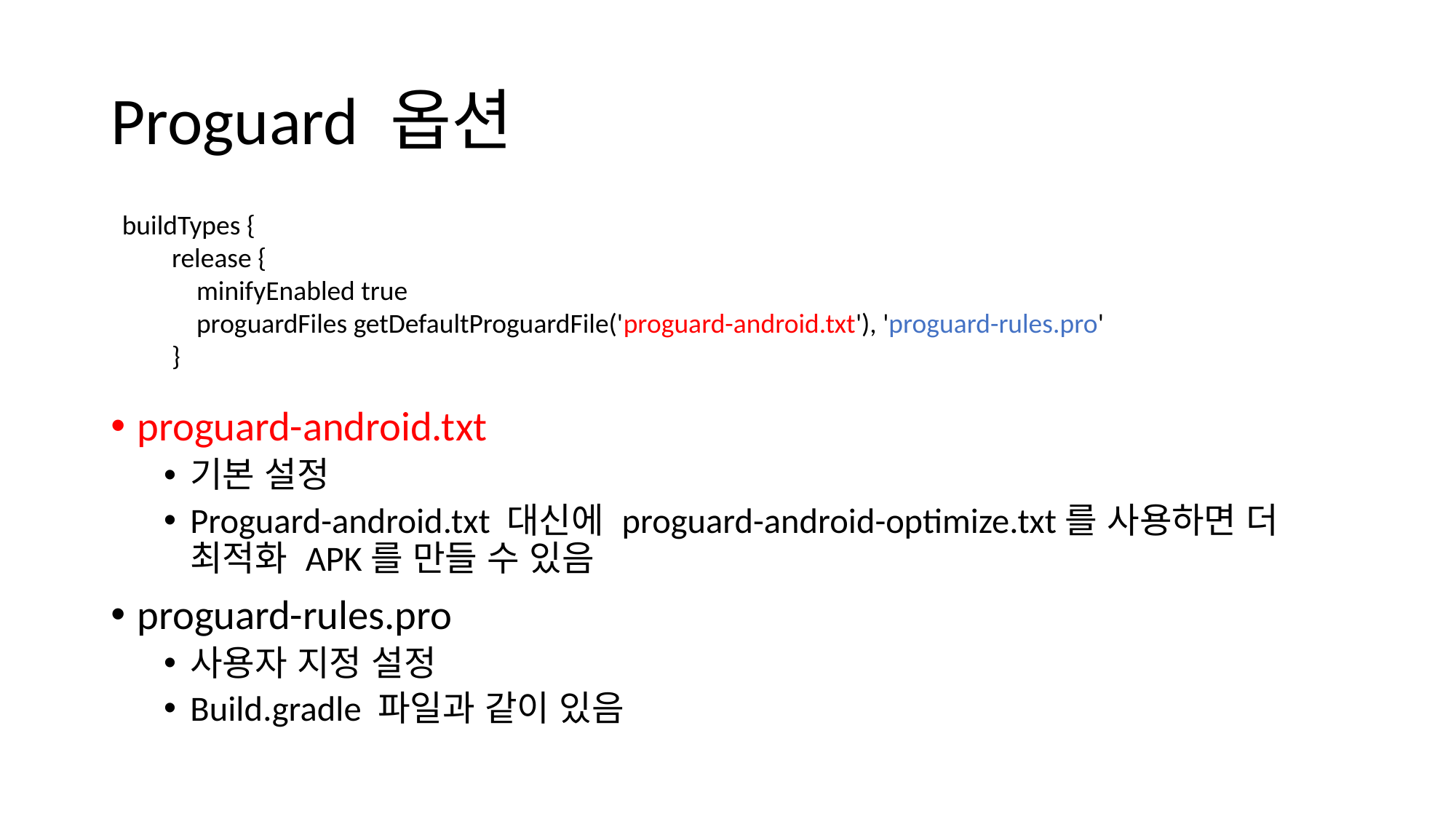

# Proguard 옵션
buildTypes {
        release {
            minifyEnabled true
            proguardFiles getDefaultProguardFile('proguard-android.txt'), 'proguard-rules.pro'
        }

proguard-android.txt
기본 설정
Proguard-android.txt 대신에 proguard-android-optimize.txt를 사용하면 더 최적화 APK를 만들 수 있음
proguard-rules.pro
사용자 지정 설정
Build.gradle 파일과 같이 있음